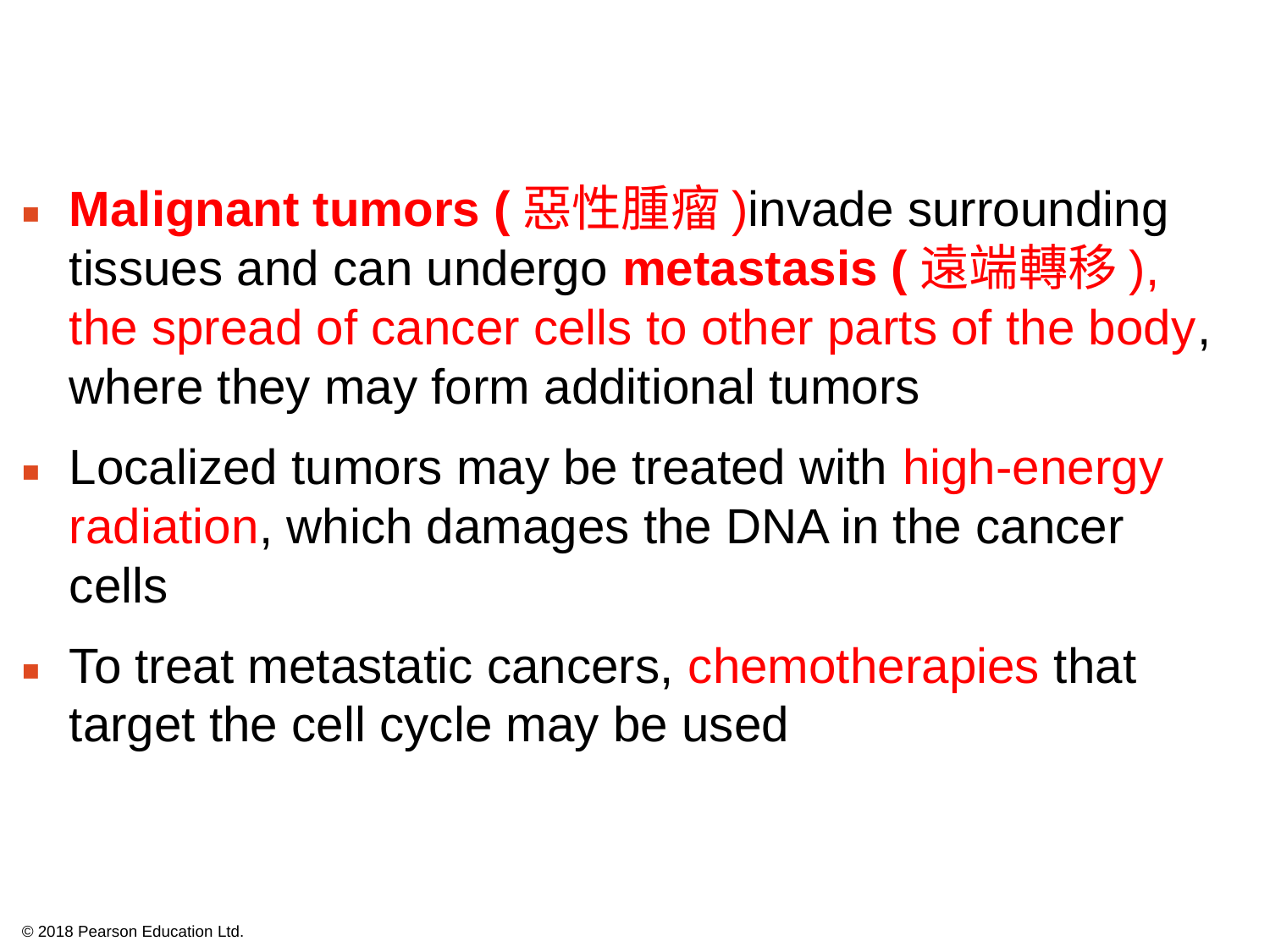

Malignant tumors (惡性腫瘤)invade surrounding tissues and can undergo metastasis (遠端轉移), the spread of cancer cells to other parts of the body, where they may form additional tumors
Localized tumors may be treated with high-energy radiation, which damages the DNA in the cancer cells
To treat metastatic cancers, chemotherapies that target the cell cycle may be used
© 2018 Pearson Education Ltd.